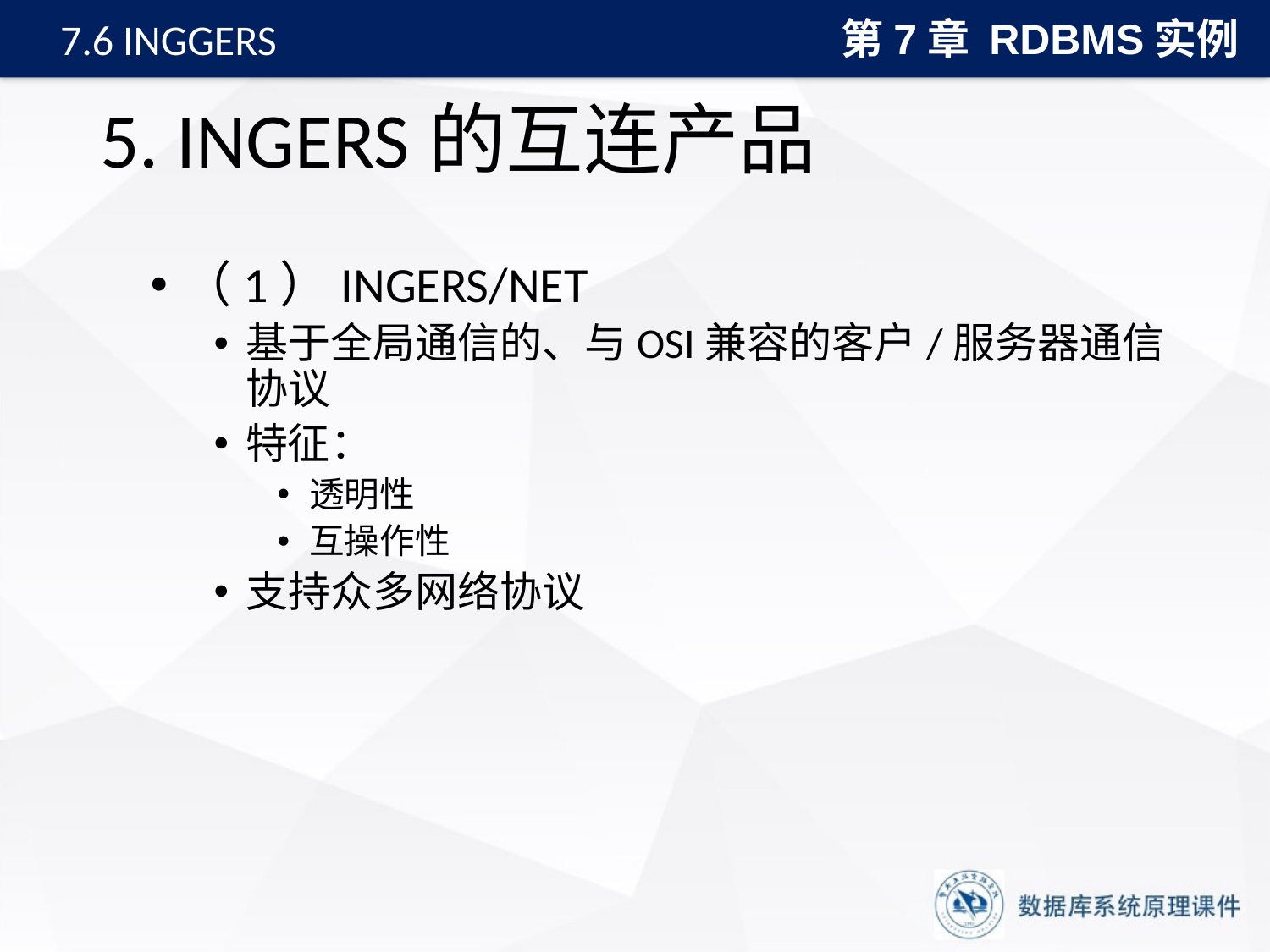

第7章 RDBMS实例
7.6 INGGERS
# 5. INGERS的互连产品
（1）INGERS/NET
基于全局通信的、与OSI兼容的客户/服务器通信协议
特征：
透明性
互操作性
支持众多网络协议